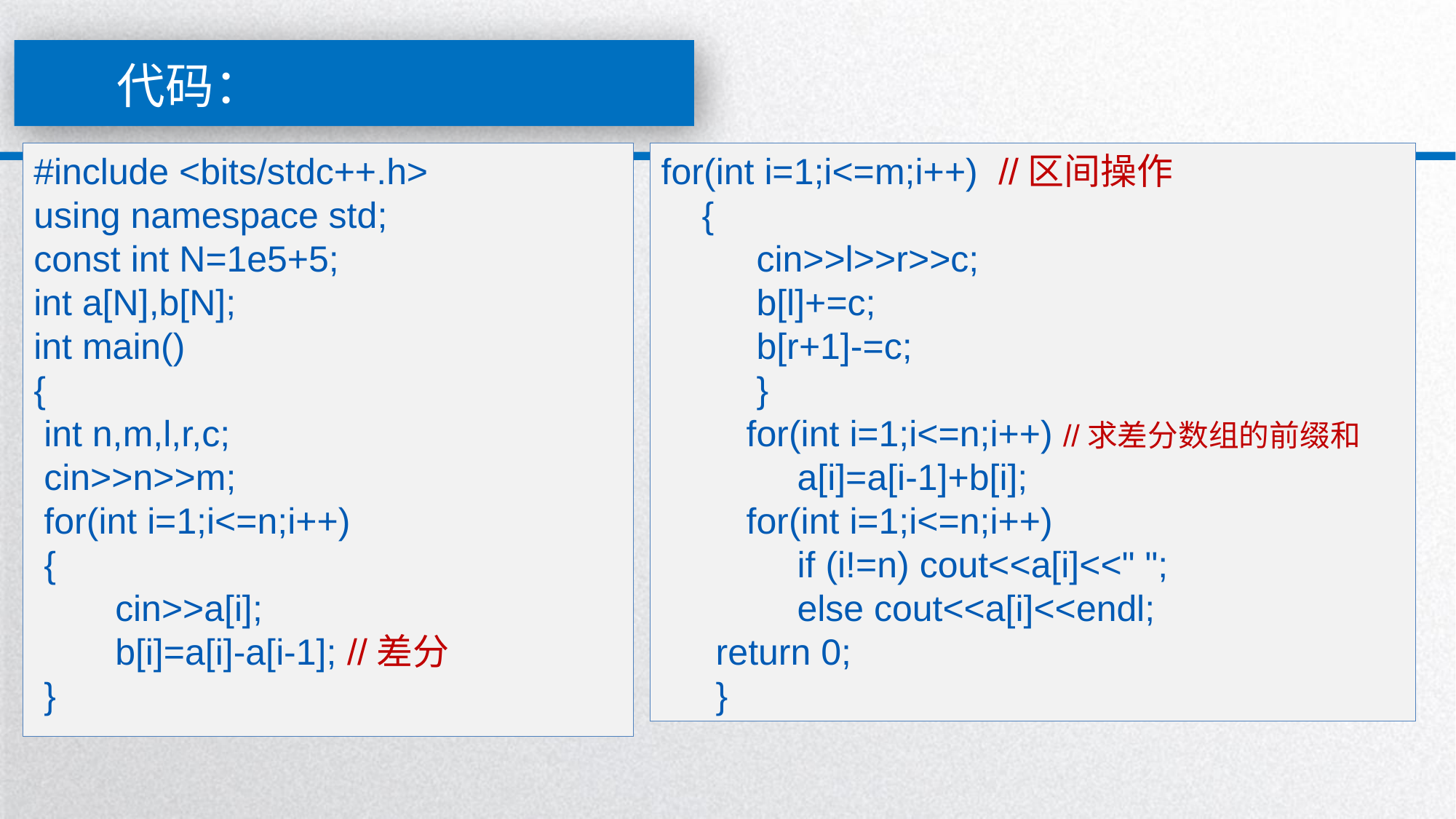

代码：
#include <bits/stdc++.h>
using namespace std;
const int N=1e5+5;
int a[N],b[N];
int main()
{
 int n,m,l,r,c;
 cin>>n>>m;
 for(int i=1;i<=n;i++)
 {
        cin>>a[i];
        b[i]=a[i]-a[i-1]; //差分
 }
for(int i=1;i<=m;i++)  //区间操作
    {
    cin>>l>>r>>c;
    b[l]+=c;
    b[r+1]-=c;
    }
   for(int i=1;i<=n;i++) //求差分数组的前缀和
        a[i]=a[i-1]+b[i];
   for(int i=1;i<=n;i++)
        if (i!=n) cout<<a[i]<<" ";
        else cout<<a[i]<<endl;
return 0;
}